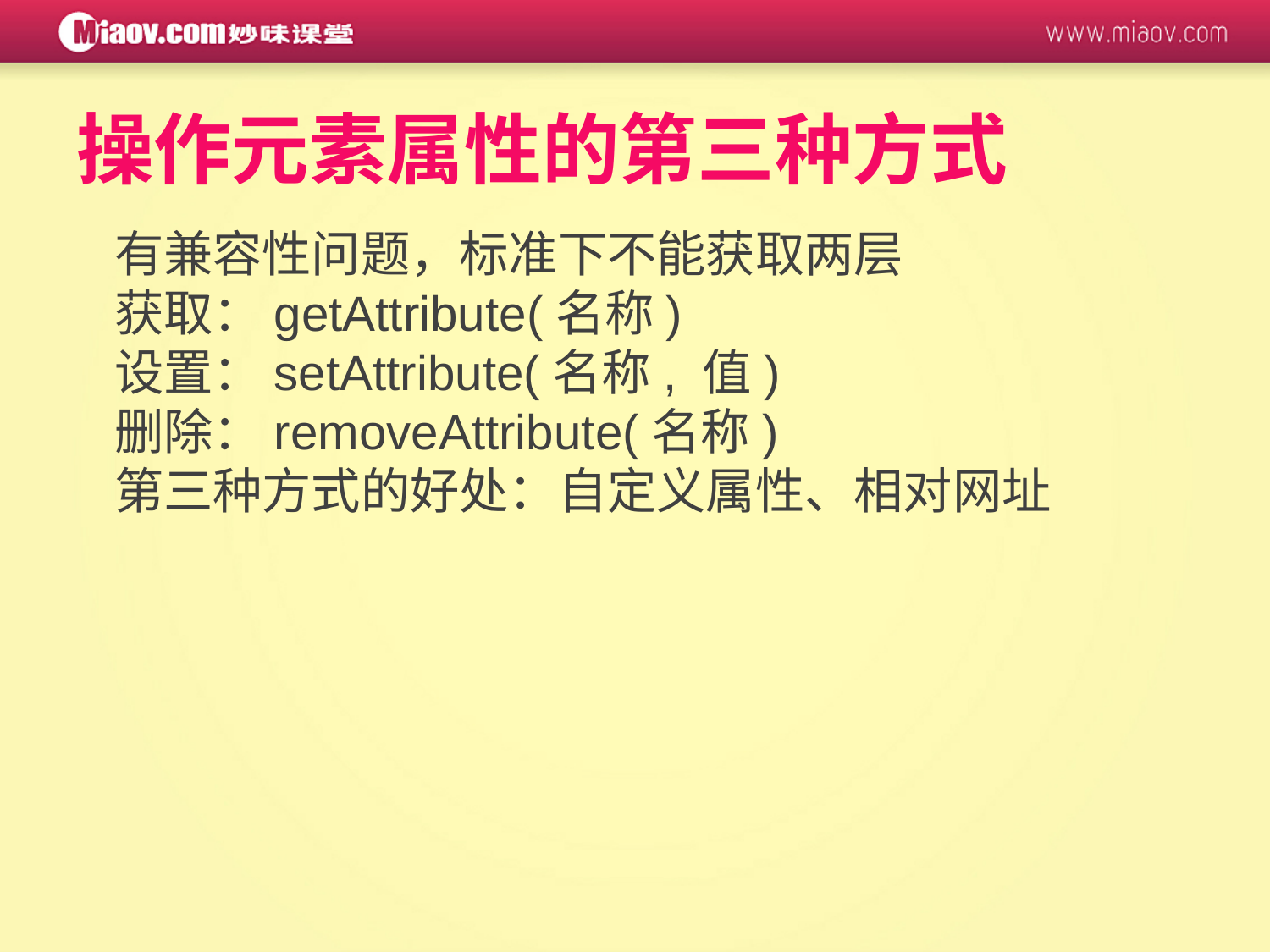

操作元素属性的第三种方式
有兼容性问题，标准下不能获取两层
获取：getAttribute(名称)
设置：setAttribute(名称, 值)
删除：removeAttribute(名称)
第三种方式的好处：自定义属性、相对网址